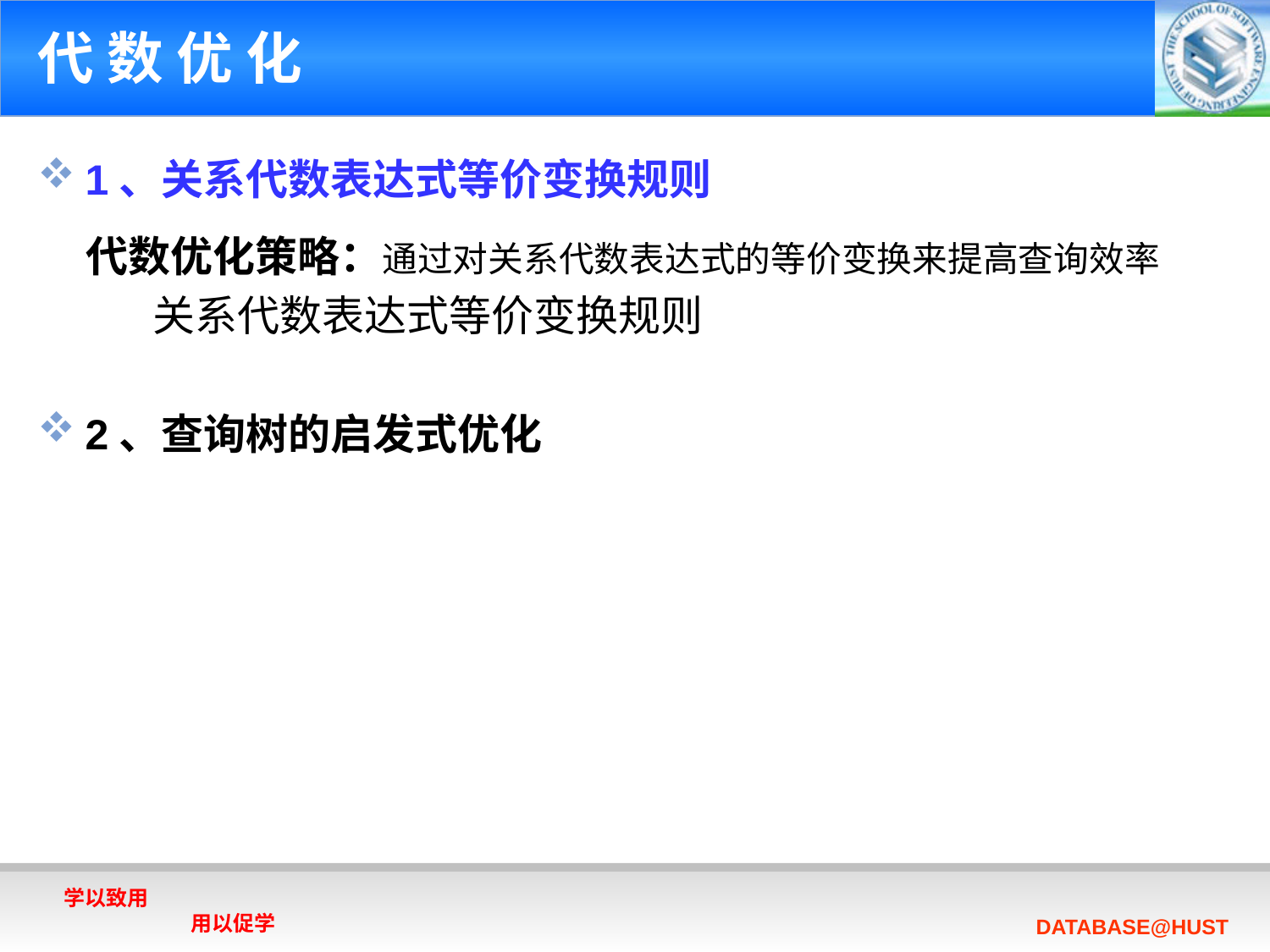

# 代 数 优 化
1、关系代数表达式等价变换规则
    代数优化策略：通过对关系代数表达式的等价变换来提高查询效率
           关系代数表达式等价变换规则

2、查询树的启发式优化